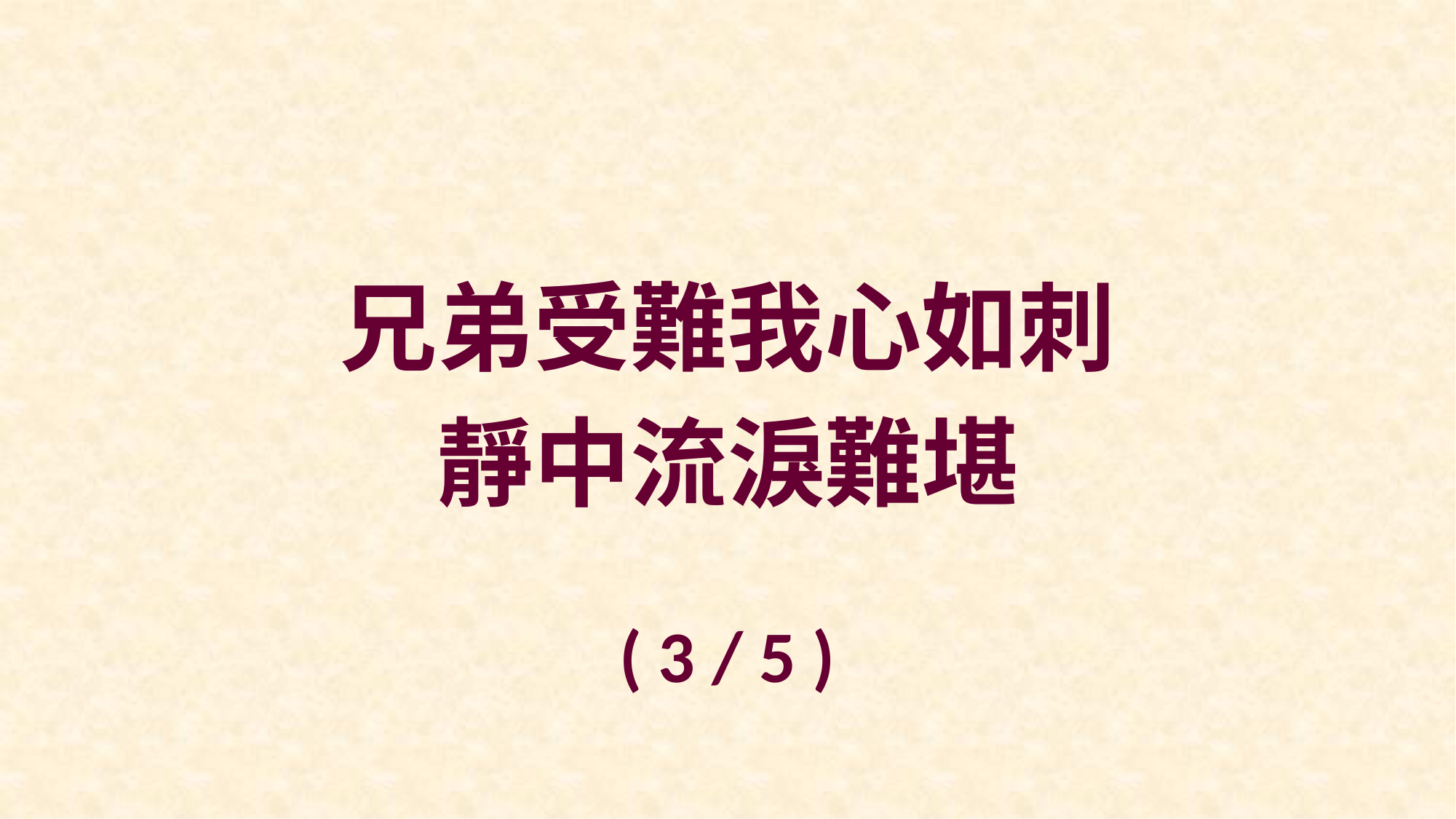

兄弟受難我心如刺
靜中流淚難堪
( 3 / 5 )